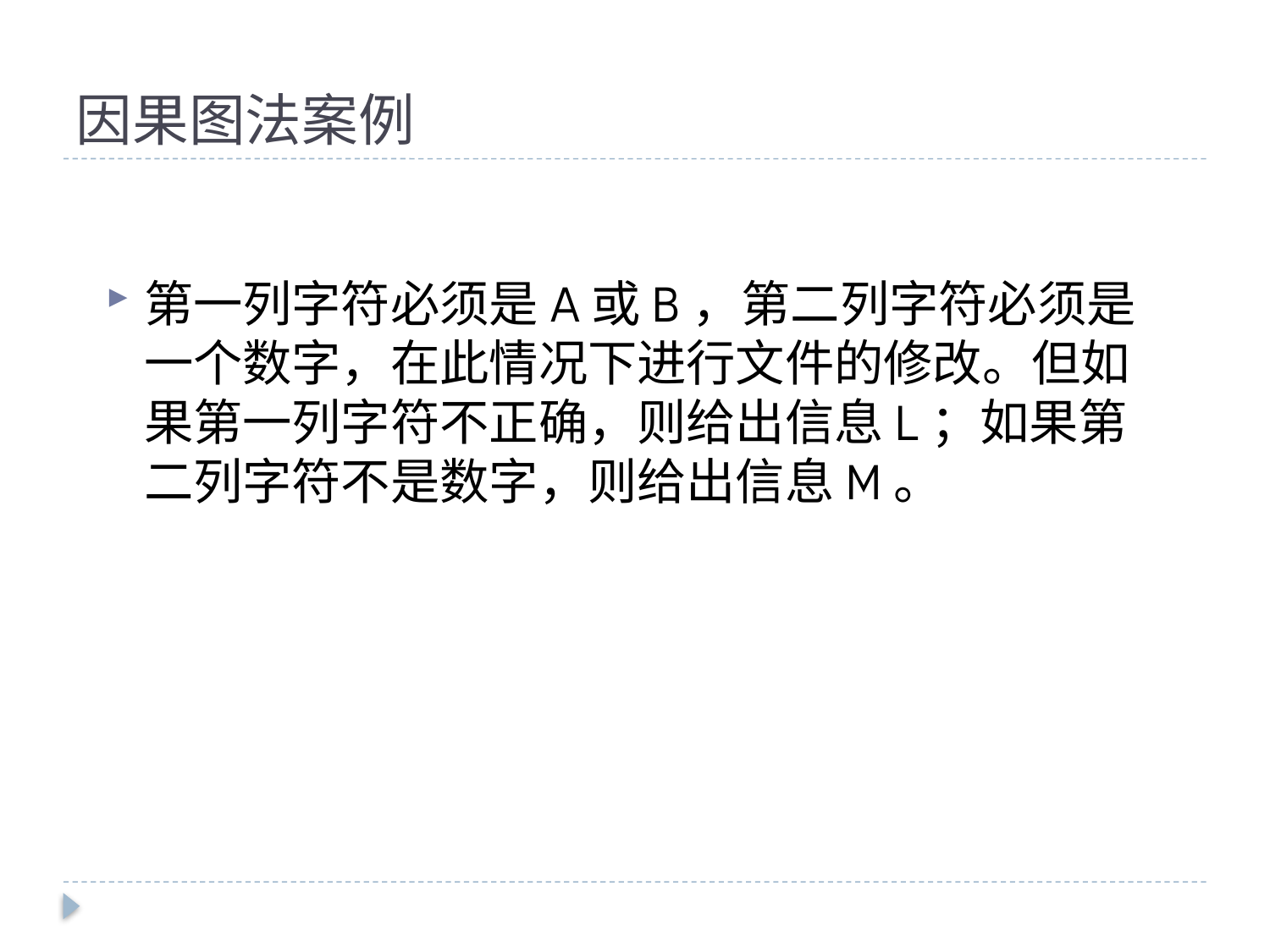

# 因果图法案例
第一列字符必须是A或B，第二列字符必须是一个数字，在此情况下进行文件的修改。但如果第一列字符不正确，则给出信息L；如果第二列字符不是数字，则给出信息M。